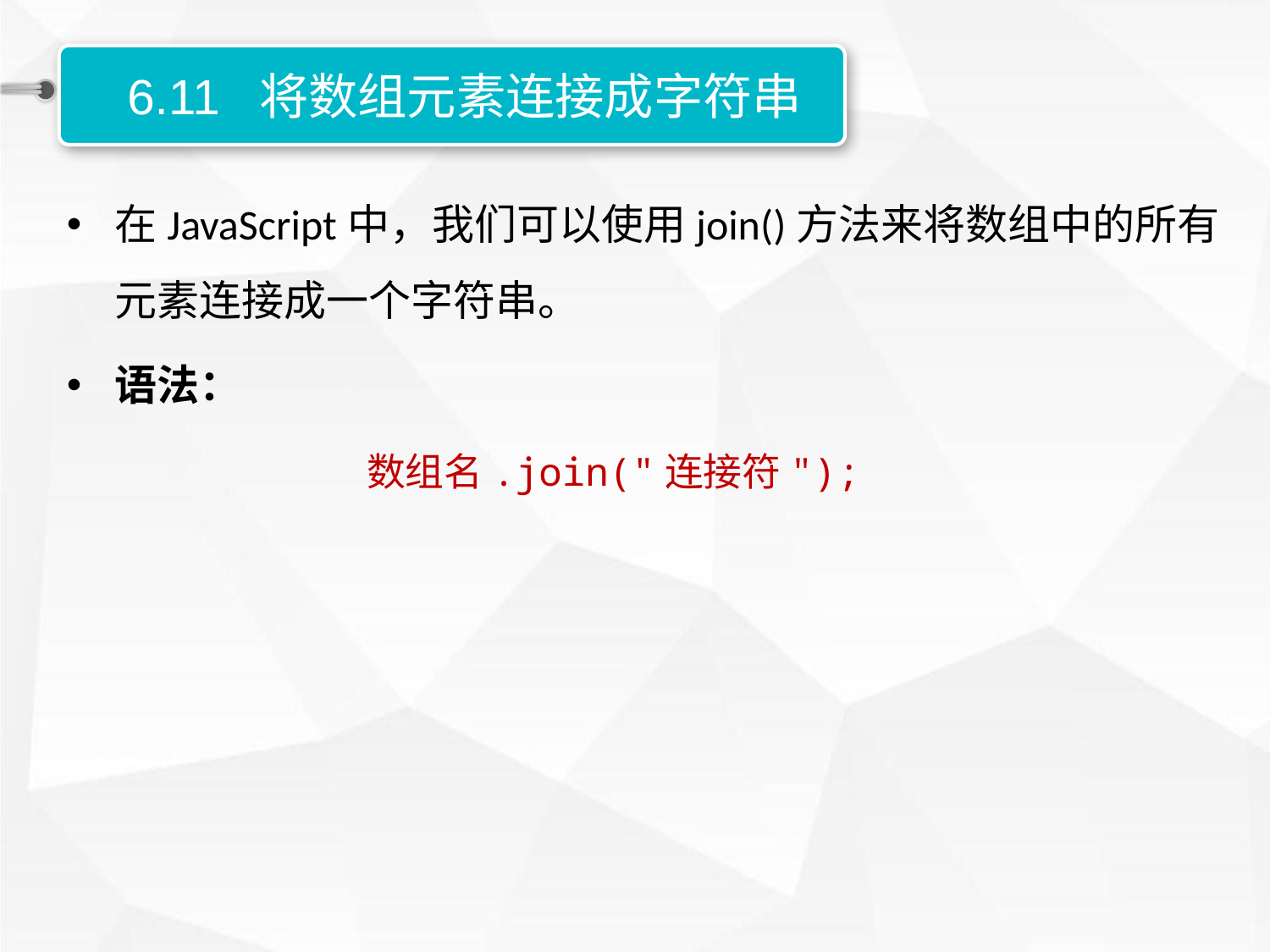

6.11  将数组元素连接成字符串

在JavaScript中，我们可以使用join()方法来将数组中的所有元素连接成一个字符串。
语法：
数组名.join("连接符");